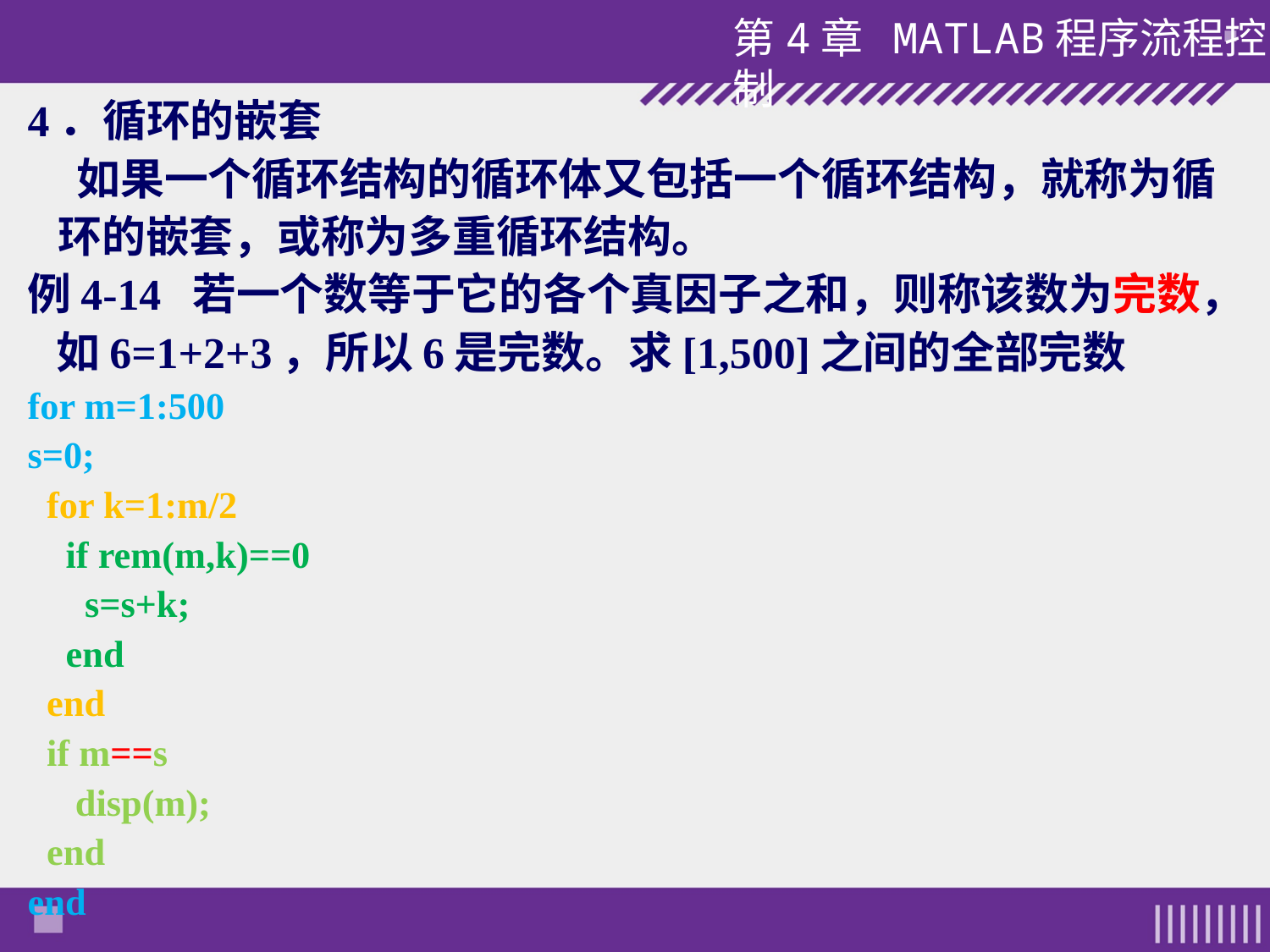

4．循环的嵌套
    如果一个循环结构的循环体又包括一个循环结构，就称为循环的嵌套，或称为多重循环结构。
例4-14  若一个数等于它的各个真因子之和，则称该数为完数，如6=1+2+3，所以6是完数。求[1,500]之间的全部完数
for m=1:500
s=0;
  for k=1:m/2
    if rem(m,k)==0
      s=s+k;
    end
  end
  if m==s
     disp(m);
  end
end